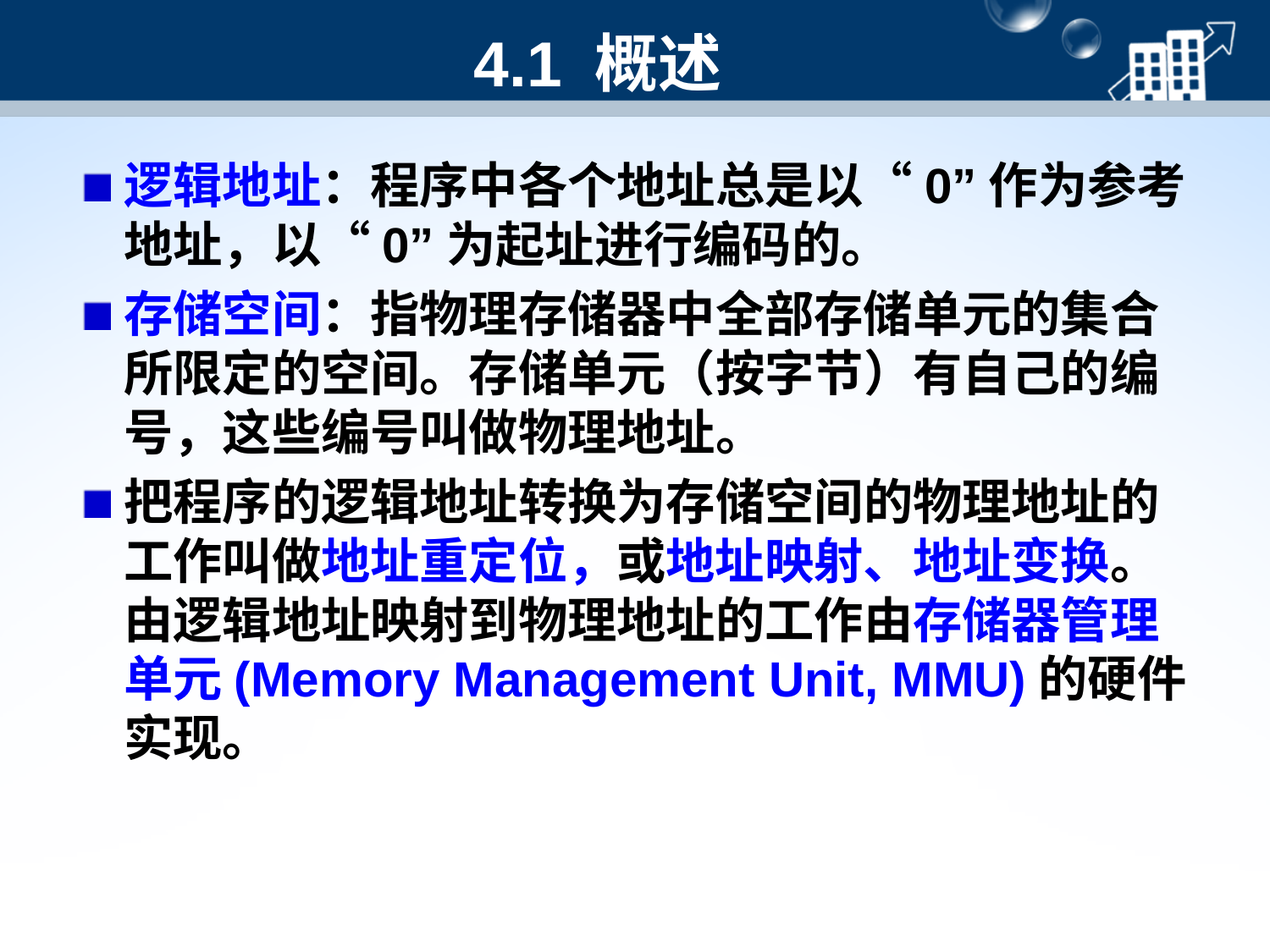

# 4.1 概述
逻辑地址：程序中各个地址总是以“0”作为参考地址，以“0”为起址进行编码的。
存储空间：指物理存储器中全部存储单元的集合所限定的空间。存储单元（按字节）有自己的编号，这些编号叫做物理地址。
把程序的逻辑地址转换为存储空间的物理地址的工作叫做地址重定位，或地址映射、地址变换。由逻辑地址映射到物理地址的工作由存储器管理单元(Memory Management Unit, MMU)的硬件实现。